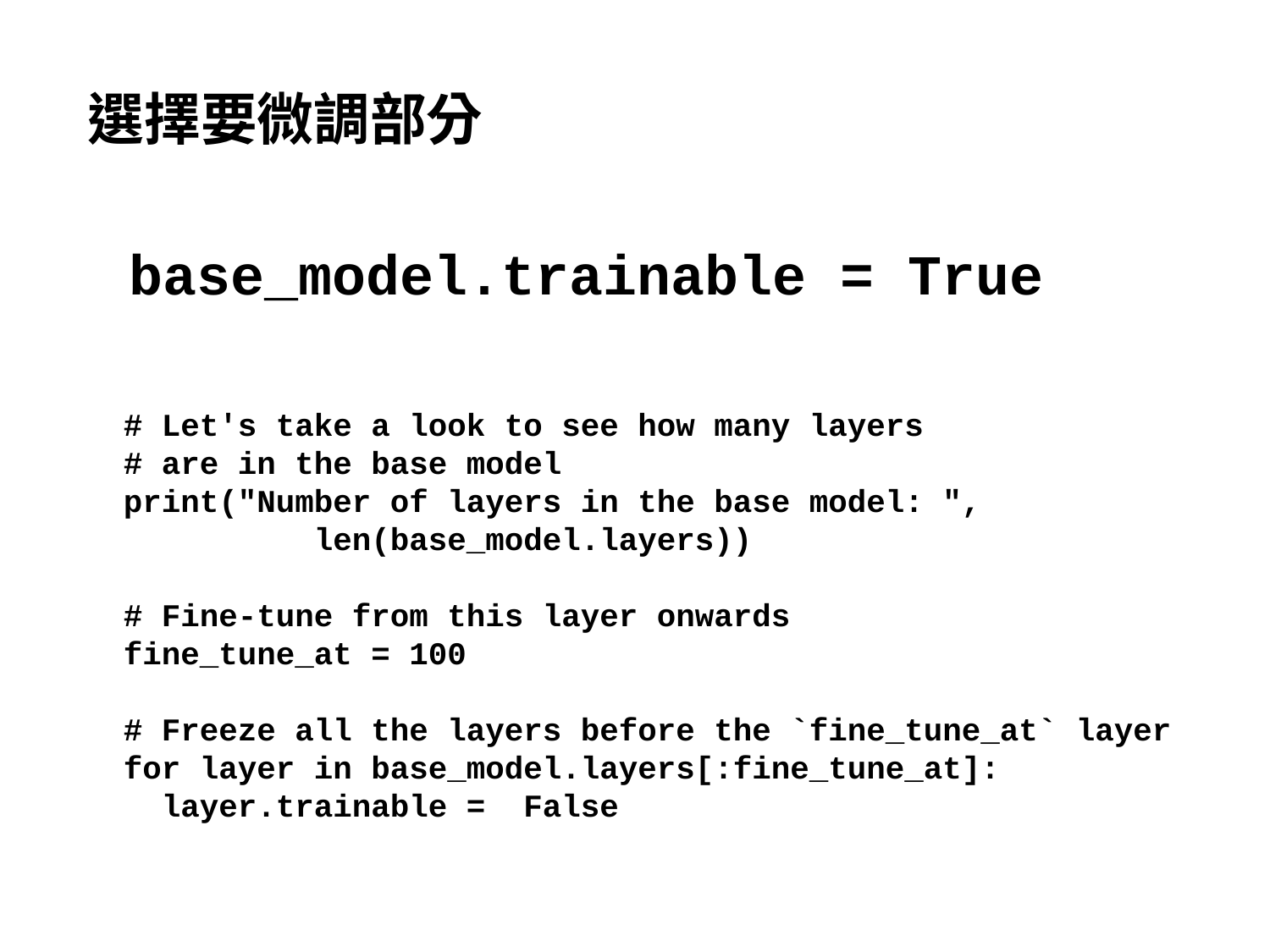

選擇要微調部分
base_model.trainable = True
# Let's take a look to see how many layers
# are in the base model
print("Number of layers in the base model: ",
          len(base_model.layers))
# Fine-tune from this layer onwards
fine_tune_at = 100
# Freeze all the layers before the `fine_tune_at` layer
for layer in base_model.layers[:fine_tune_at]:
  layer.trainable =  False